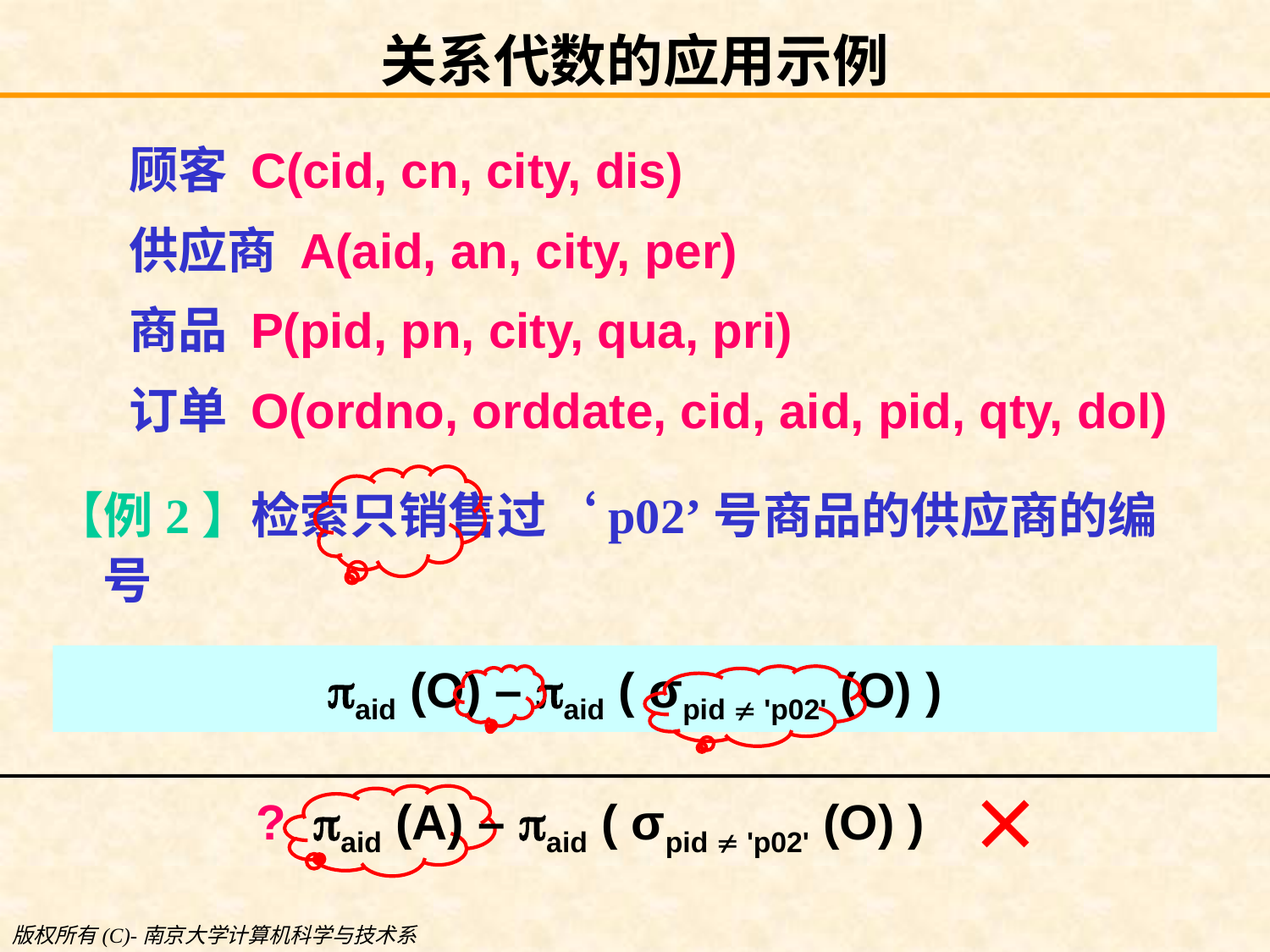

184
# 关系代数的应用示例
顾客 C(cid, cn, city, dis)
供应商 A(aid, an, city, per)
商品 P(pid, pn, city, qua, pri)
订单 O(ordno, orddate, cid, aid, pid, qty, dol)

【例2】检索只销售过‘p02’号商品的供应商的编号
πaid (O) – πaid ( σpid ≠ 'p02' (O) )

?  πaid (A) – πaid ( σpid ≠ 'p02' (O) )

版权所有(C)-南京大学计算机科学与技术系